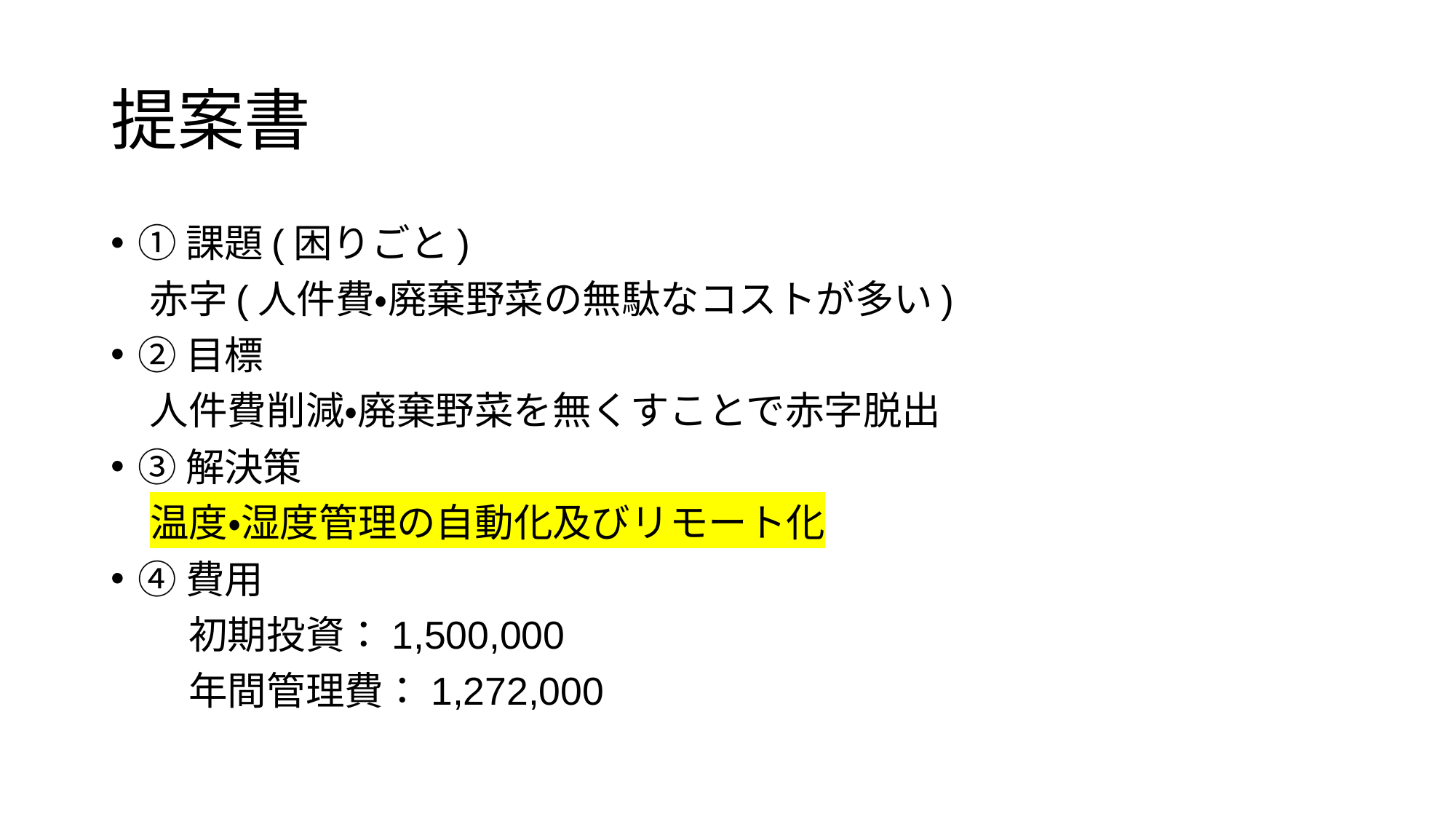

# 提案書
①課題(困りごと)
　赤字(人件費・廃棄野菜の無駄なコストが多い)
②目標
　人件費削減・廃棄野菜を無くすことで赤字脱出
③解決策
　温度・湿度管理の自動化及びリモート化
④費用
　　初期投資：1,500,000
　　年間管理費：1,272,000